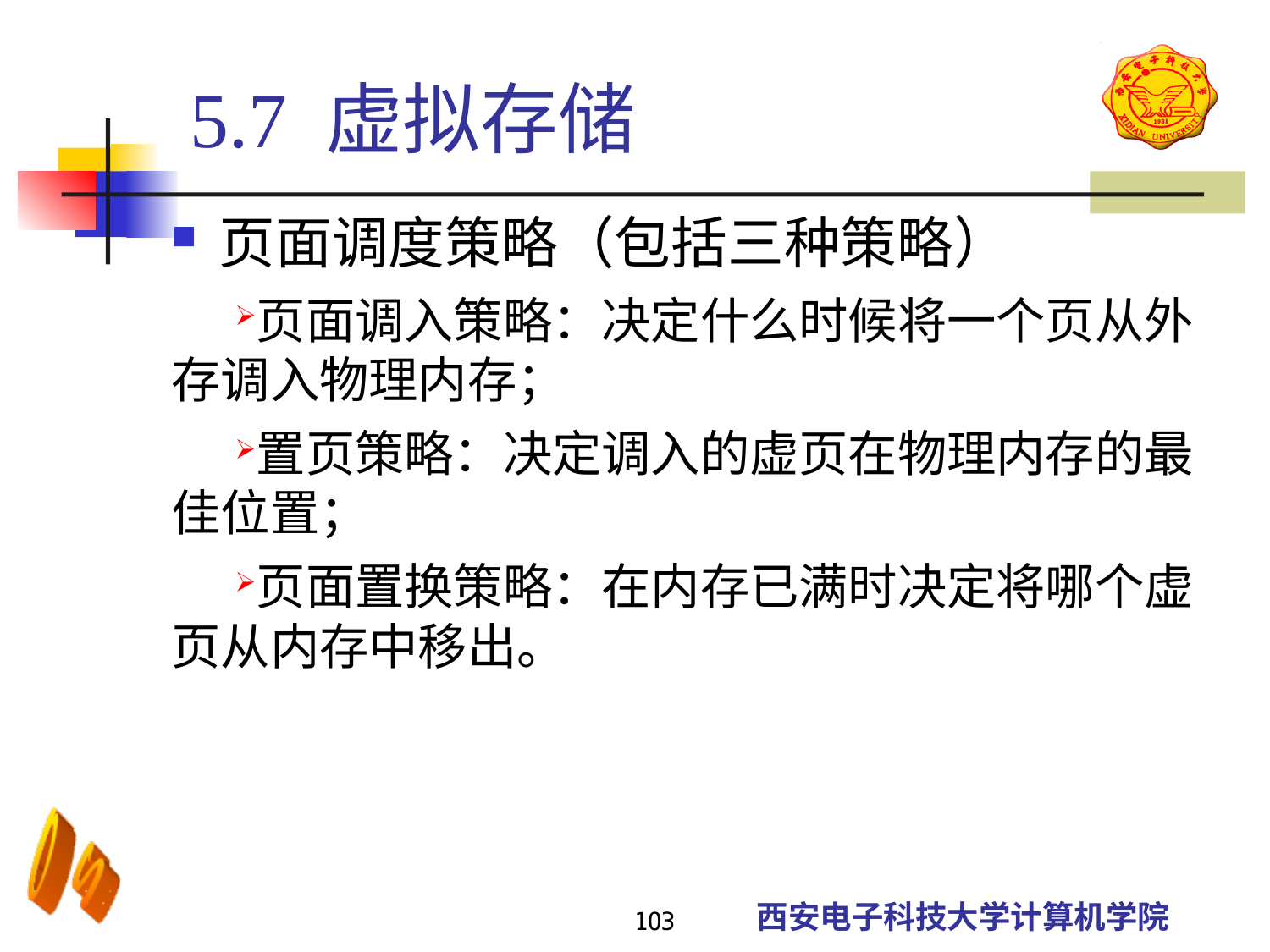

5.7 虚拟存储
页面调度策略（包括三种策略）
页面调入策略：决定什么时候将一个页从外存调入物理内存；
置页策略：决定调入的虚页在物理内存的最佳位置；
页面置换策略：在内存已满时决定将哪个虚页从内存中移出。
103